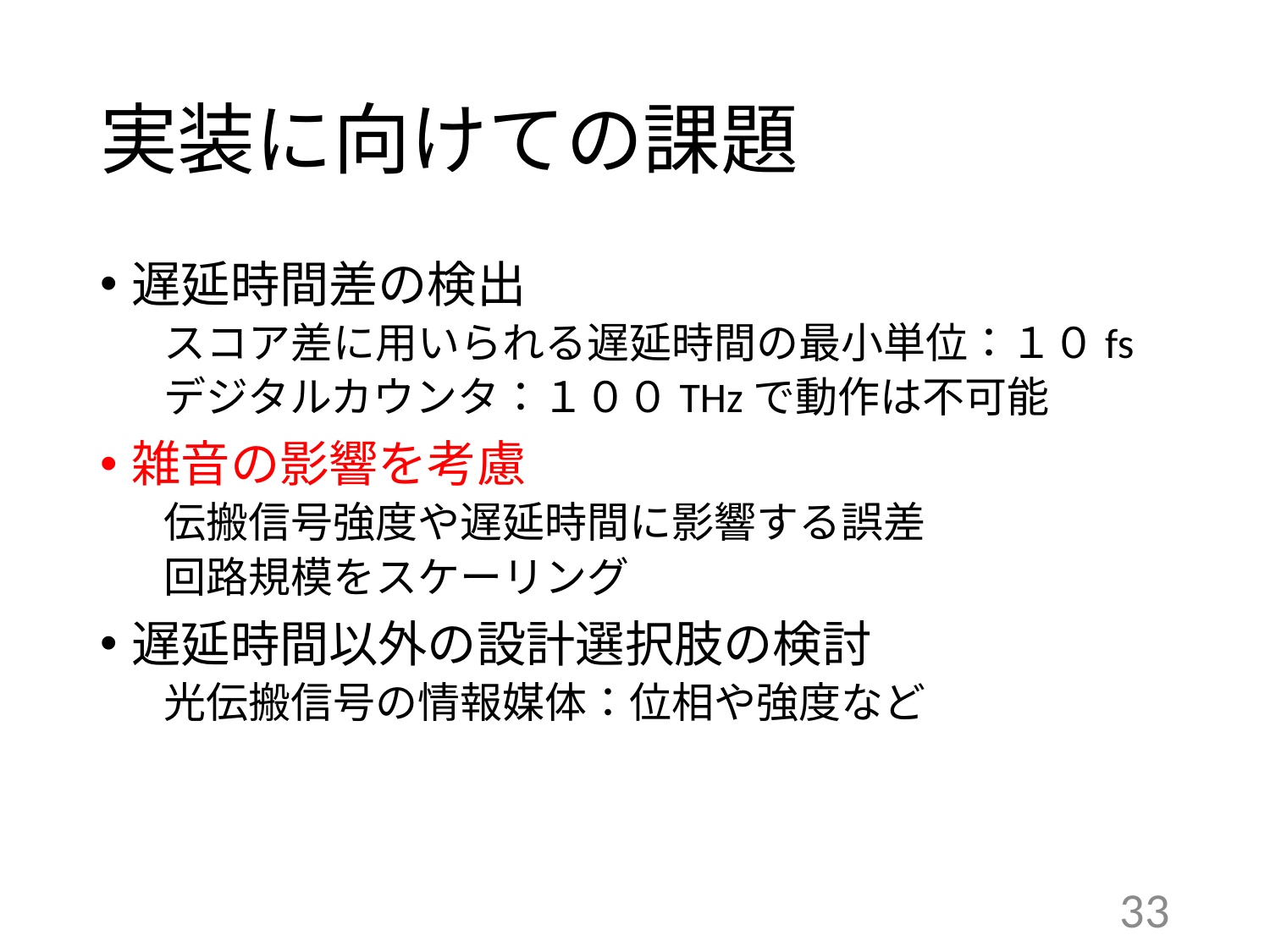

# 実装に向けての課題
遅延時間差の検出
スコア差に用いられる遅延時間の最小単位：１０fs
デジタルカウンタ：１００THzで動作は不可能
雑音の影響を考慮
伝搬信号強度や遅延時間に影響する誤差
回路規模をスケーリング
遅延時間以外の設計選択肢の検討
光伝搬信号の情報媒体：位相や強度など
33